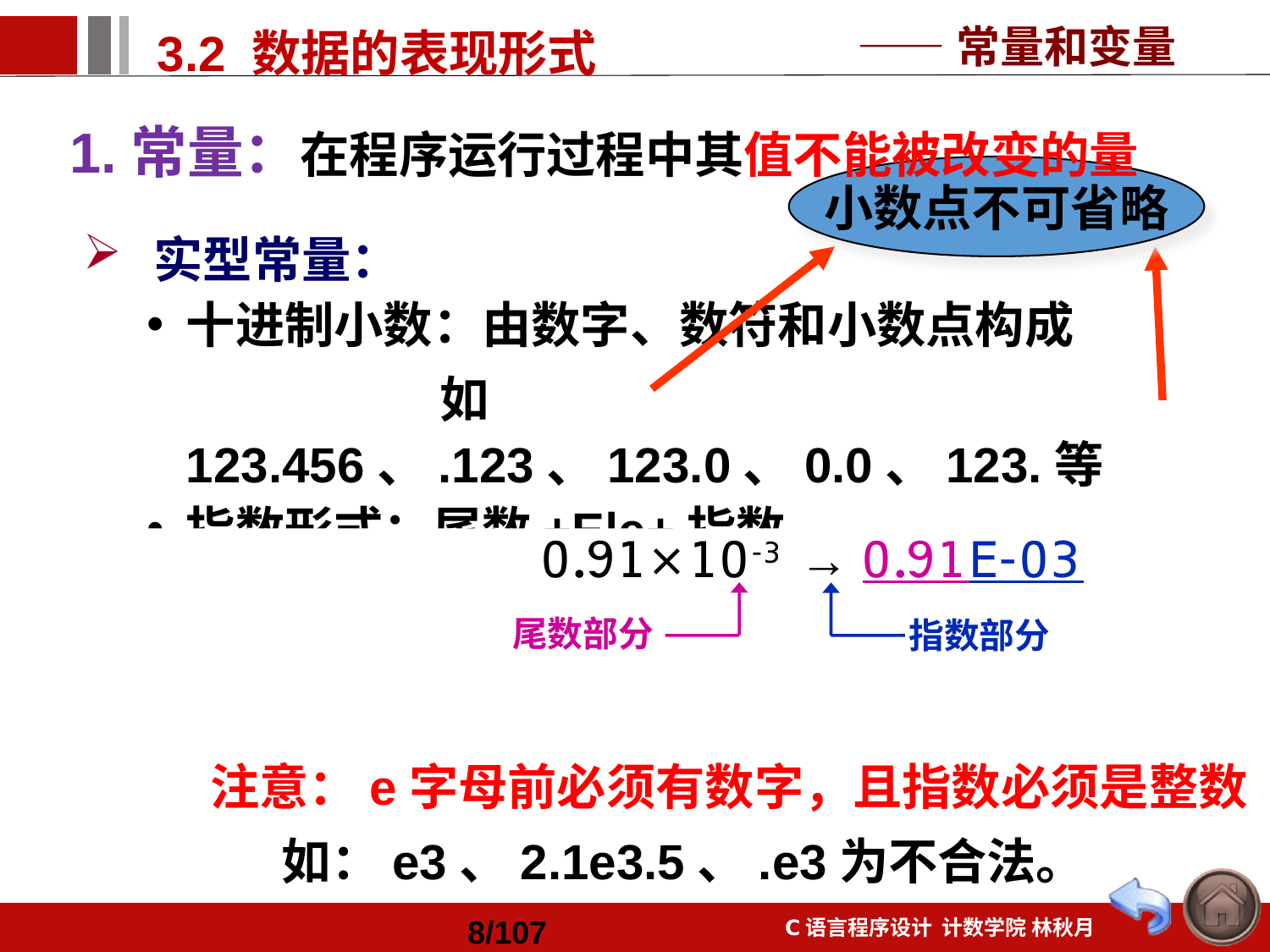

——常量和变量
1.常量：在程序运行过程中其值不能被改变的量
小数点不可省略
 实型常量：
十进制小数：由数字、数符和小数点构成
			如 123.456、.123、123.0、0.0、123.等
指数形式：尾数+E|e+指数

注意：e字母前必须有数字，且指数必须是整数
           如：e3、2.1e3.5、.e3为不合法。

         	   0.91×10-3  → 0.91E-03

尾数部分
指数部分